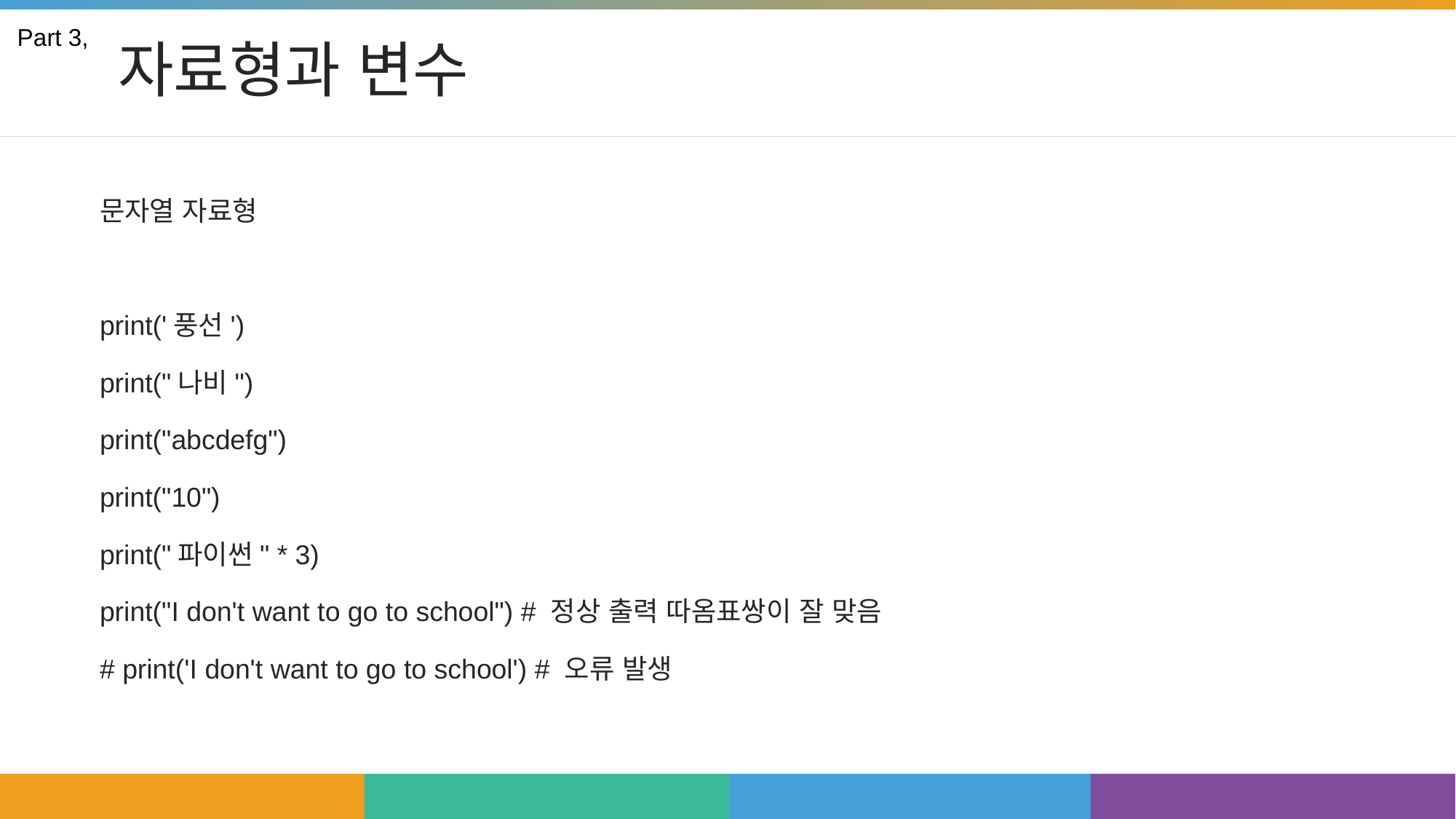

# 자료형과 변수
Part 3,
문자열 자료형

print('풍선')
print("나비")
print("abcdefg")
print("10")
print("파이썬" * 3)
print("I don't want to go to school") # 정상 출력 따옴표쌍이 잘 맞음
# print('I don't want to go to school') # 오류 발생